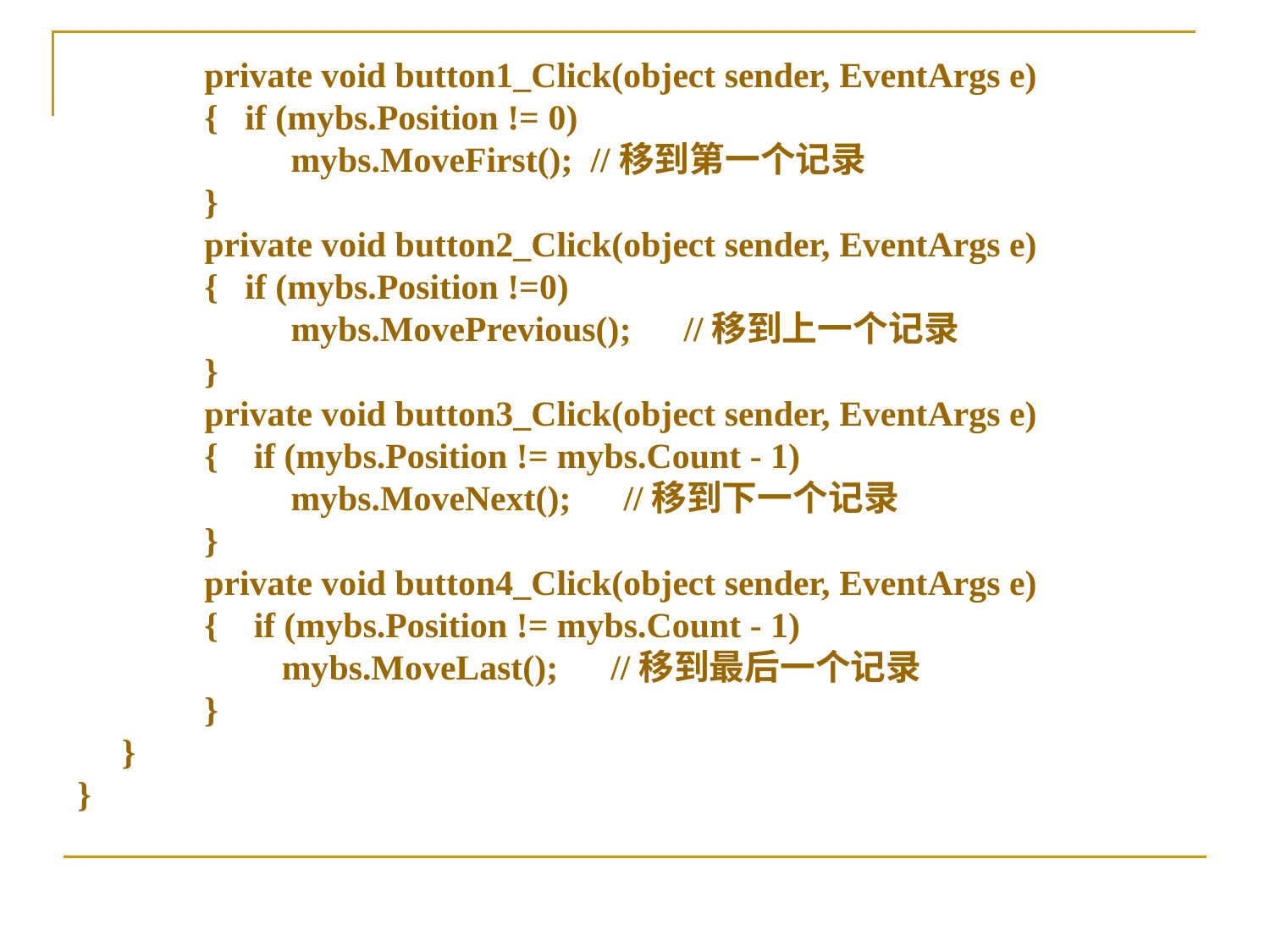

private void button1_Click(object sender, EventArgs e)
        	{   if (mybs.Position != 0)
                        mybs.MoveFirst();  //移到第一个记录
        	}
        	private void button2_Click(object sender, EventArgs e)
        	{   if (mybs.Position !=0)
                        mybs.MovePrevious();　//移到上一个记录
        	}
        	private void button3_Click(object sender, EventArgs e)
        	{    if (mybs.Position != mybs.Count - 1)
                        mybs.MoveNext();　//移到下一个记录
        	}
        	private void button4_Click(object sender, EventArgs e)
        	{    if (mybs.Position != mybs.Count - 1)
                       mybs.MoveLast();　//移到最后一个记录
        	}
     }
}